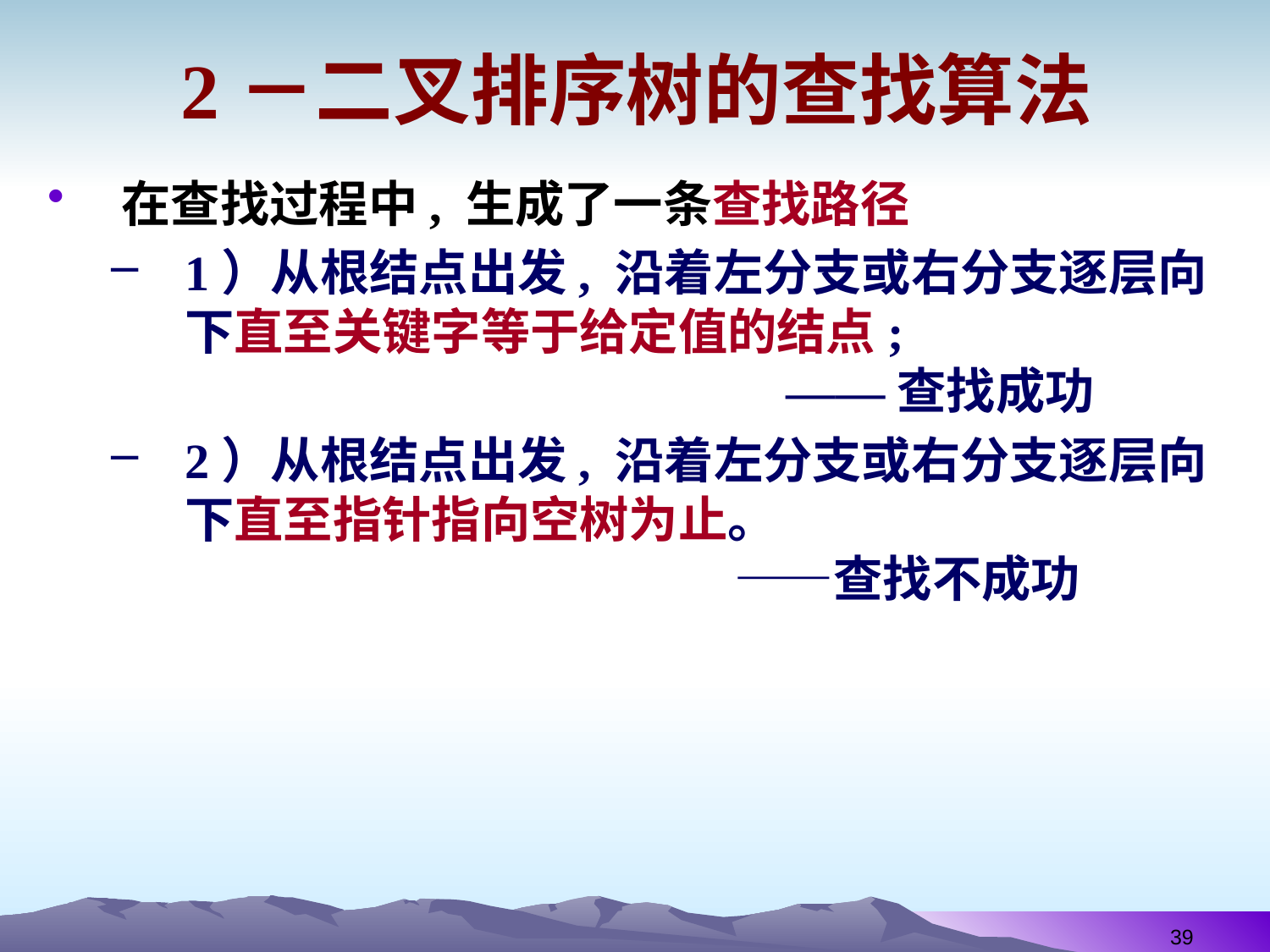

# 2－二叉排序树的查找算法
在查找过程中, 生成了一条查找路径
1）从根结点出发, 沿着左分支或右分支逐层向下直至关键字等于给定值的结点;
                                                 ——查找成功
2）从根结点出发, 沿着左分支或右分支逐层向下直至指针指向空树为止。
                                                 ——查找不成功

39